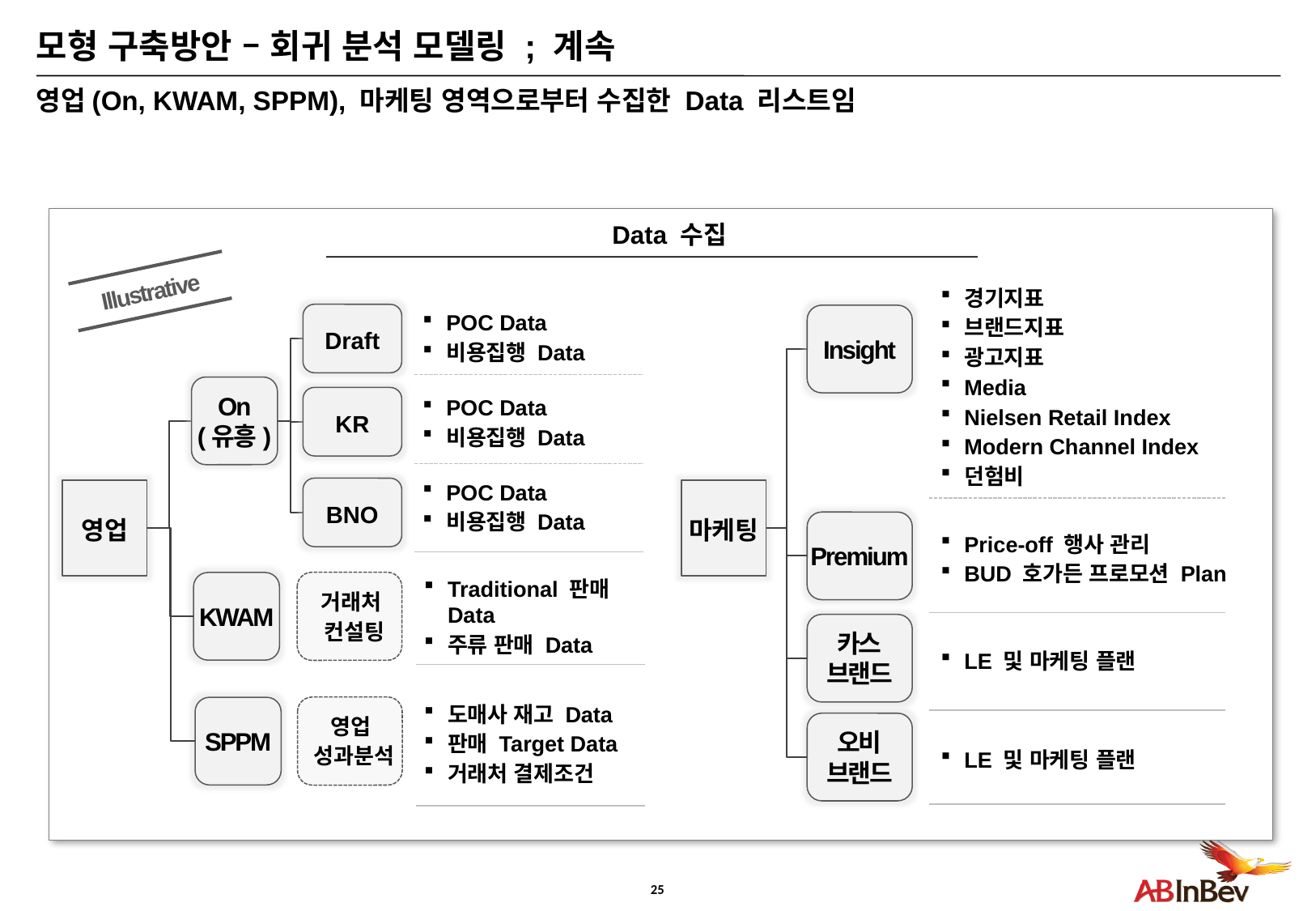

# 모형 구축방안 – 회귀 분석 모델링 ; 계속
영업(On, KWAM, SPPM), 마케팅 영역으로부터 수집한 Data 리스트임

Data 수집

Illustrative

경기지표
브랜드지표
광고지표
Media
Nielsen Retail Index
Modern Channel Index
던험비
Draft
Insight
POC Data
비용집행 Data
On
(유흥)
KR
POC Data
비용집행 Data
BNO
POC Data
비용집행 Data
영업
마케팅
Premium
Price-off 행사 관리
BUD 호가든 프로모션 Plan

KWAM
Traditional 판매 Data
주류 판매 Data
거래처
컨설팅
카스
브랜드
LE 및 마케팅 플랜

SPPM
도매사 재고 Data
판매 Target Data
거래처 결제조건
영업
성과분석
오비
브랜드
LE 및 마케팅 플랜